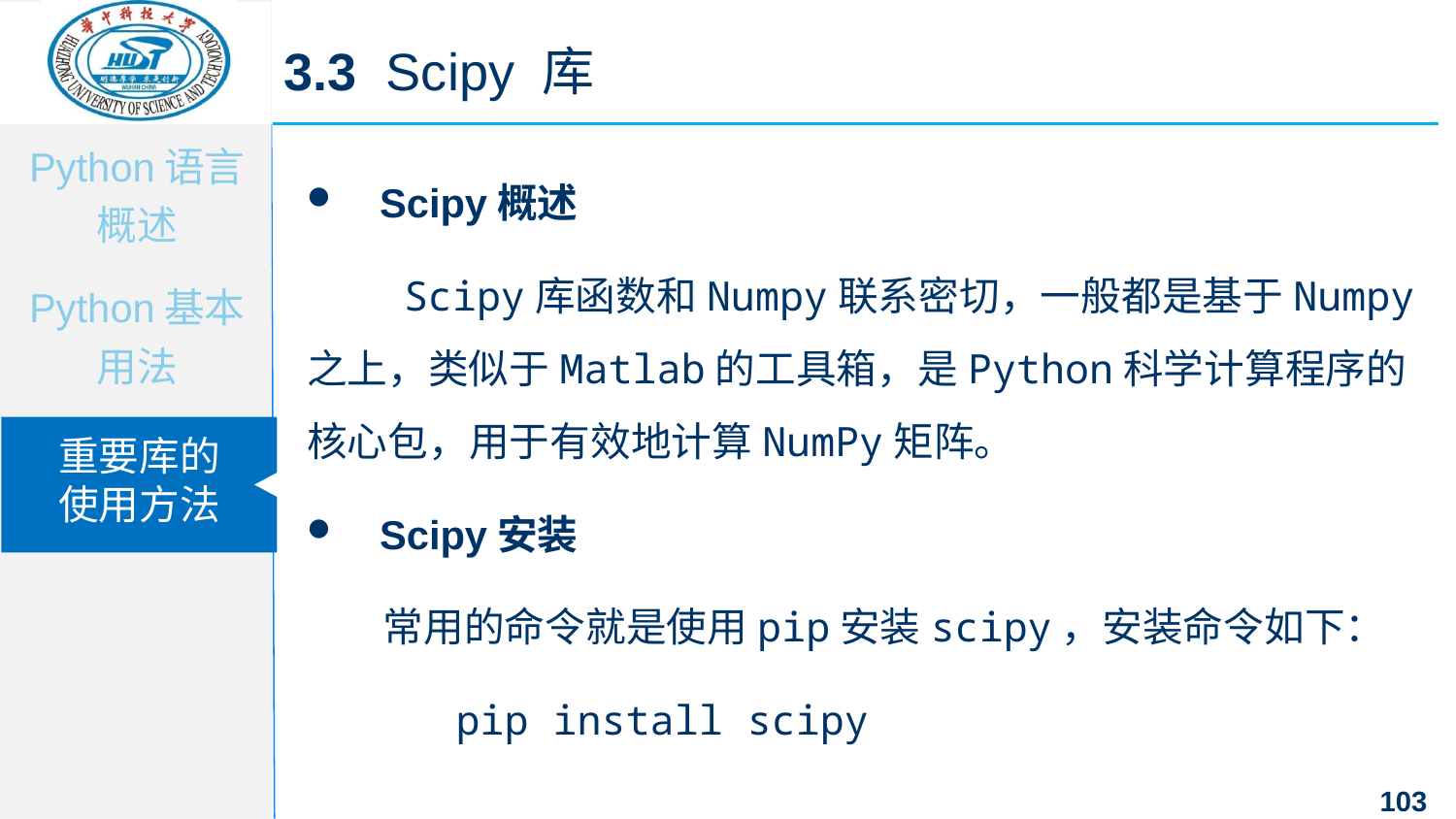

3.3  Scipy 库
Scipy概述
    Scipy库函数和Numpy联系密切，一般都是基于Numpy之上，类似于Matlab的工具箱，是Python科学计算程序的核心包，用于有效地计算NumPy矩阵。
Scipy安装
常用的命令就是使用pip安装scipy，安装命令如下：
   pip install scipy